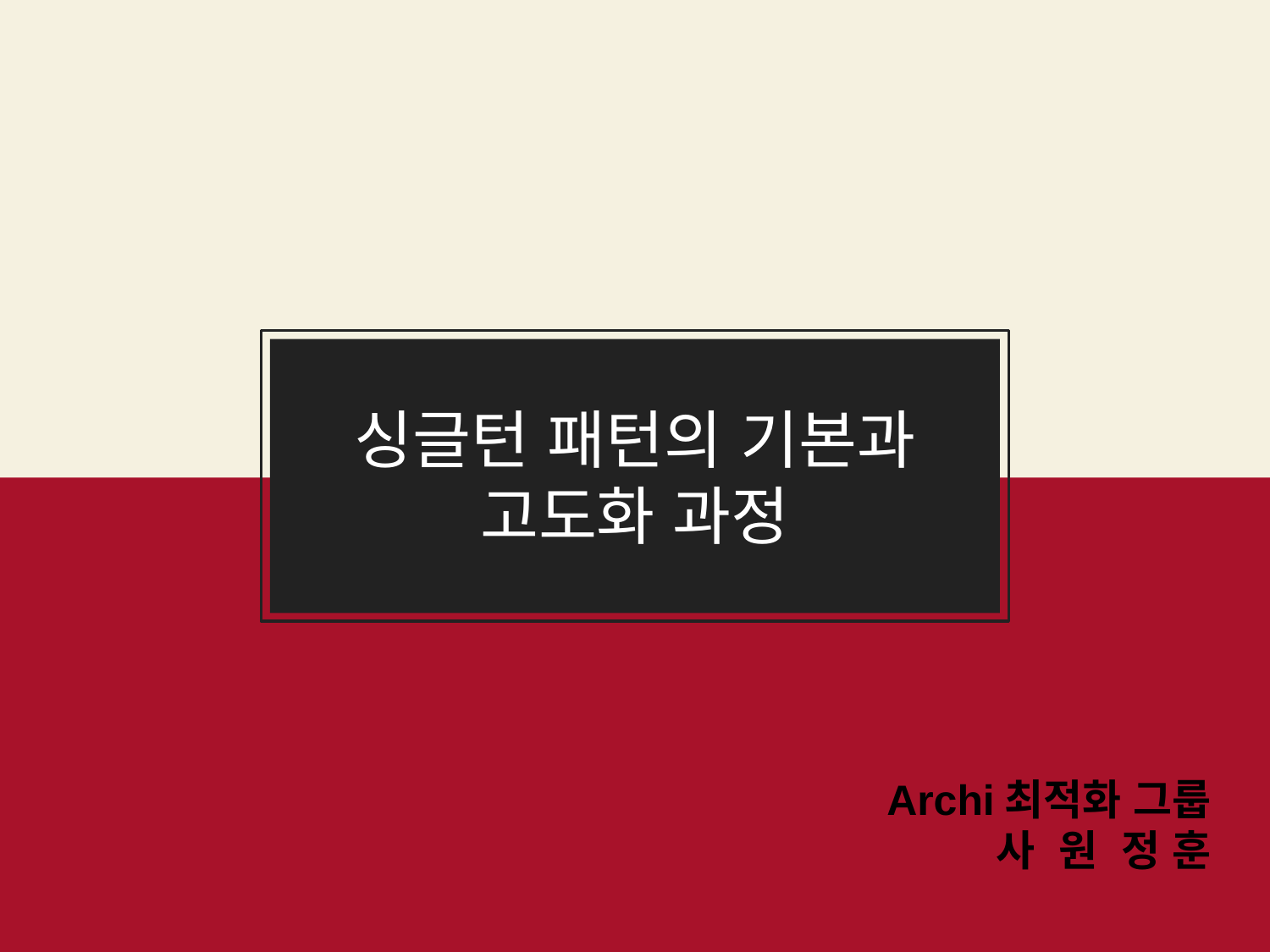

# 싱글턴 패턴의 기본과 고도화 과정
Archi최적화 그룹
사  원  정 훈